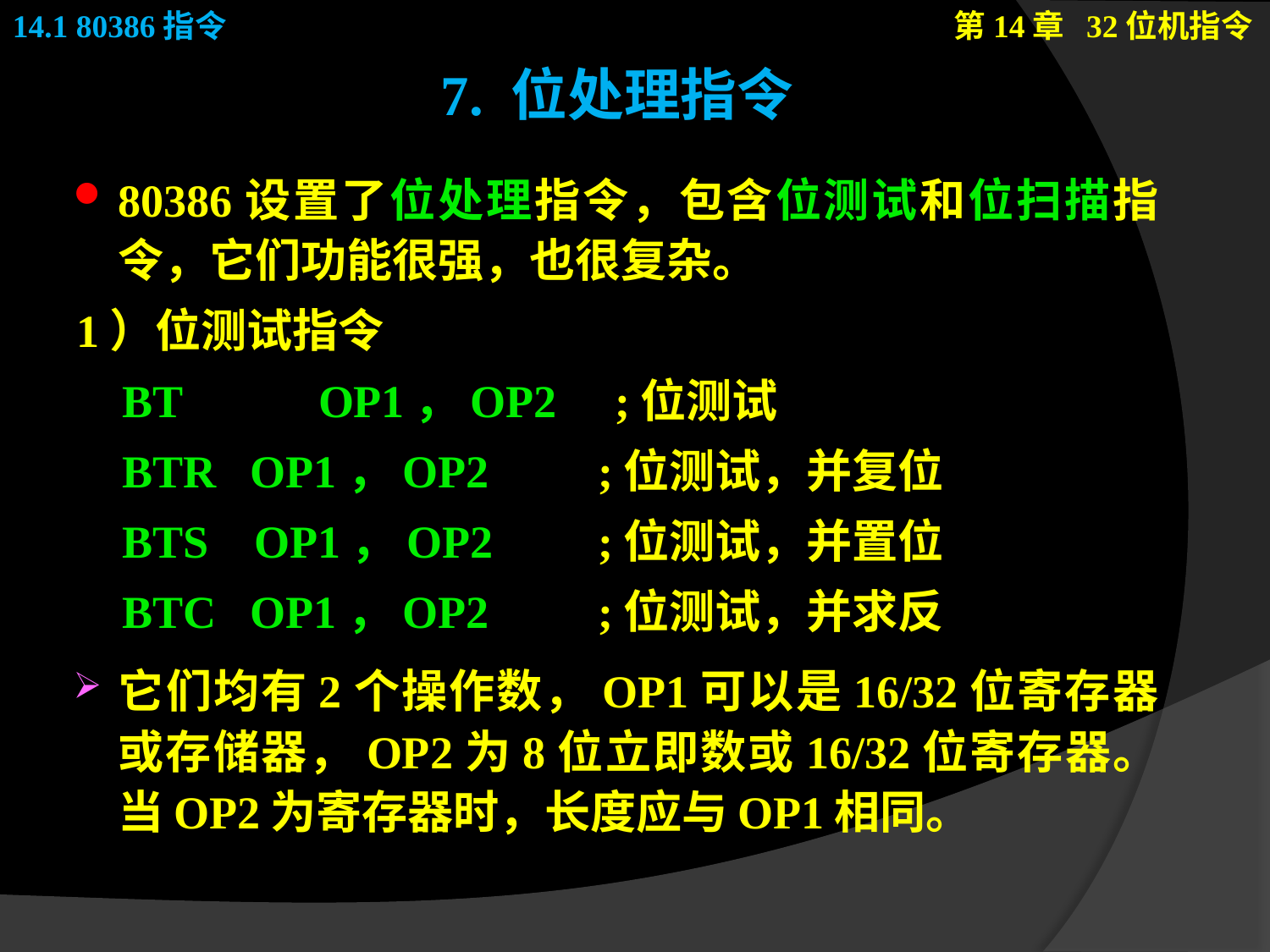

# 7. 位处理指令
80386设置了位处理指令，包含位测试和位扫描指令，它们功能很强，也很复杂。
1）位测试指令
    BT	     OP1，OP2	;位测试
    BTR   OP1，OP2	;位测试，并复位
    BTS    OP1，OP2	;位测试，并置位
    BTC   OP1，OP2	;位测试，并求反
它们均有2个操作数，OP1可以是16/32位寄存器或存储器，OP2为8位立即数或16/32位寄存器。当OP2为寄存器时，长度应与OP1相同。